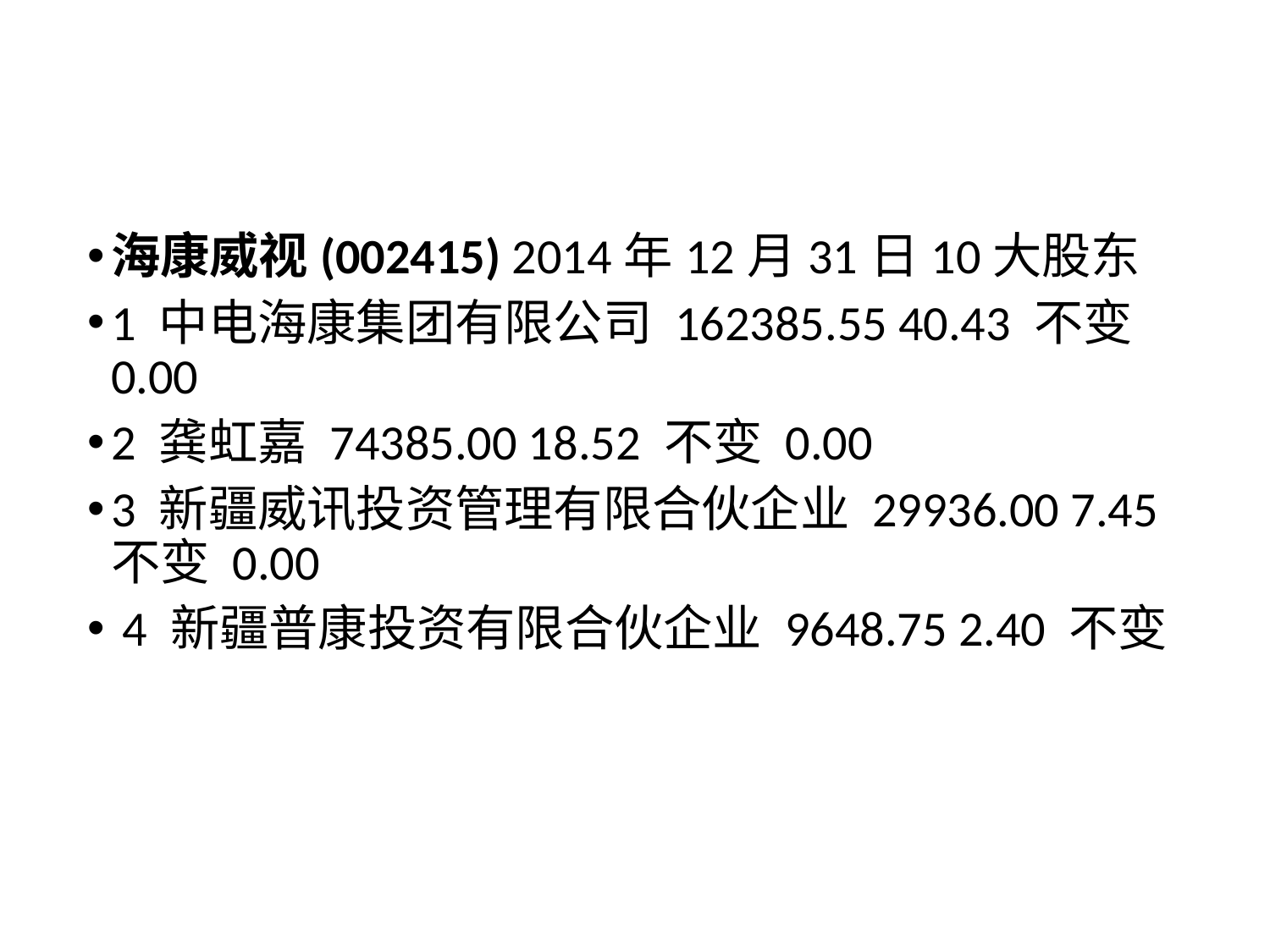

#
海康威视(002415) 2014年12月31日10大股东
1 中电海康集团有限公司 162385.55 40.43 不变 0.00
2 龚虹嘉 74385.00 18.52 不变 0.00
3 新疆威讯投资管理有限合伙企业 29936.00 7.45 不变 0.00
 4 新疆普康投资有限合伙企业 9648.75 2.40 不变